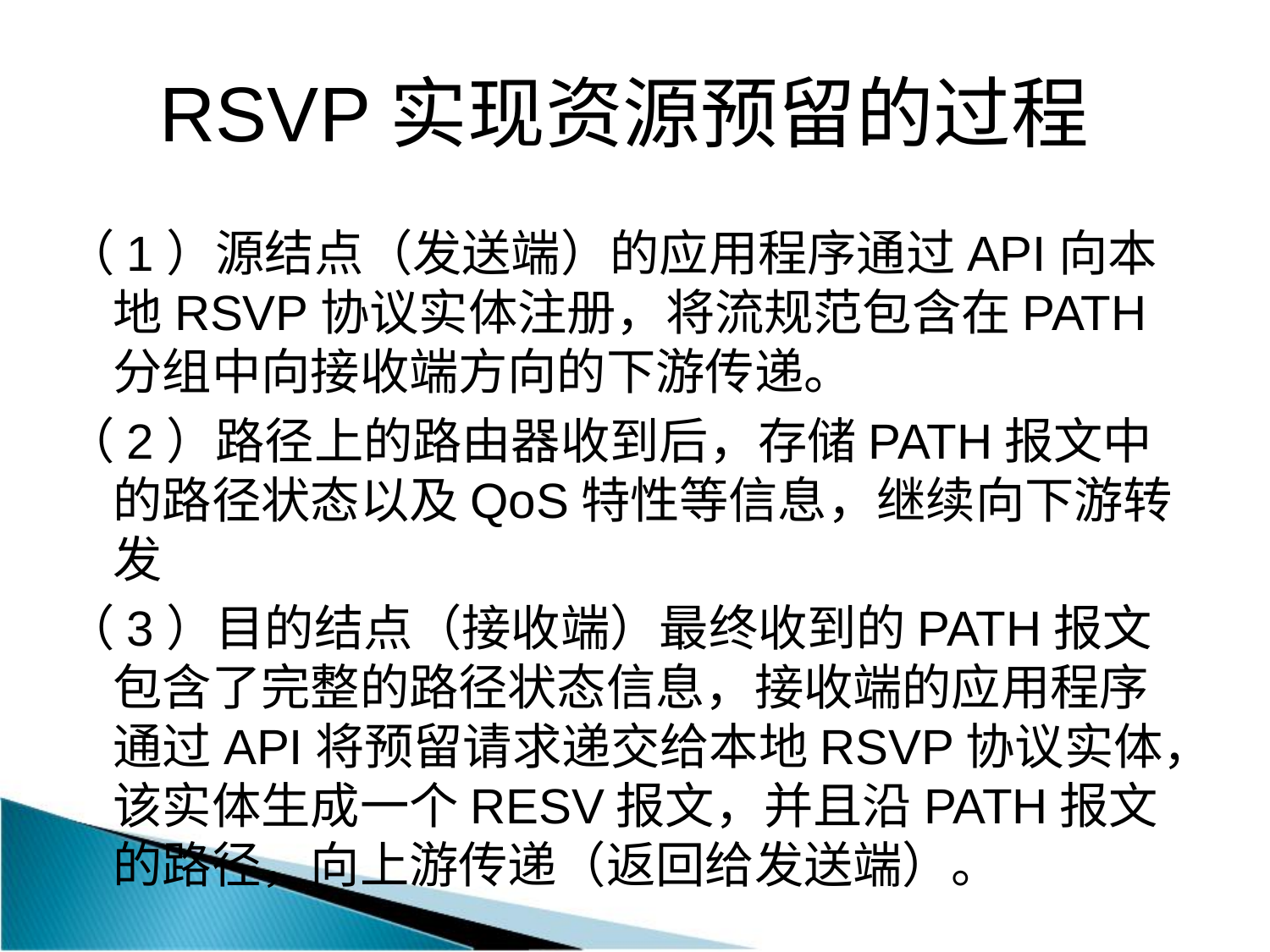

# RSVP实现资源预留的过程
（1）源结点（发送端）的应用程序通过API向本地RSVP协议实体注册，将流规范包含在PATH分组中向接收端方向的下游传递。
（2）路径上的路由器收到后，存储PATH报文中的路径状态以及QoS特性等信息，继续向下游转发
（3）目的结点（接收端）最终收到的PATH报文包含了完整的路径状态信息，接收端的应用程序通过API将预留请求递交给本地RSVP协议实体，该实体生成一个RESV报文，并且沿PATH报文的路径，向上游传递（返回给发送端）。